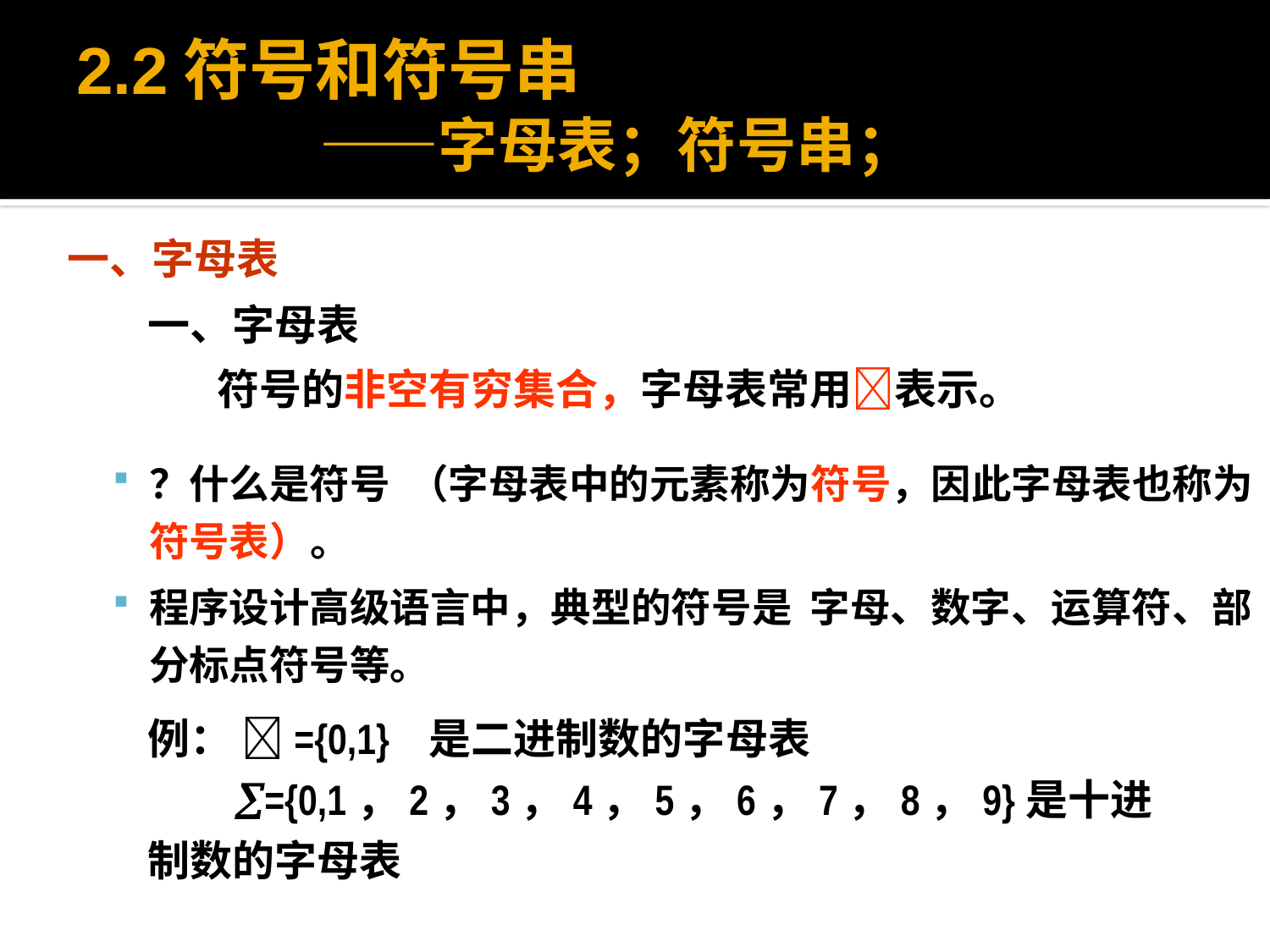

# 2.2符号和符号串 ——字母表；符号串；
一、字母表
一、字母表
符号的非空有穷集合，字母表常用∑表示。
？什么是符号  （字母表中的元素称为符号，因此字母表也称为符号表）。
程序设计高级语言中，典型的符号是  字母、数字、运算符、部分标点符号等。
例： ∑={0,1}   是二进制数的字母表
         ∑={0,1，2，3，4，5，6，7，8，9}是十进制数的字母表